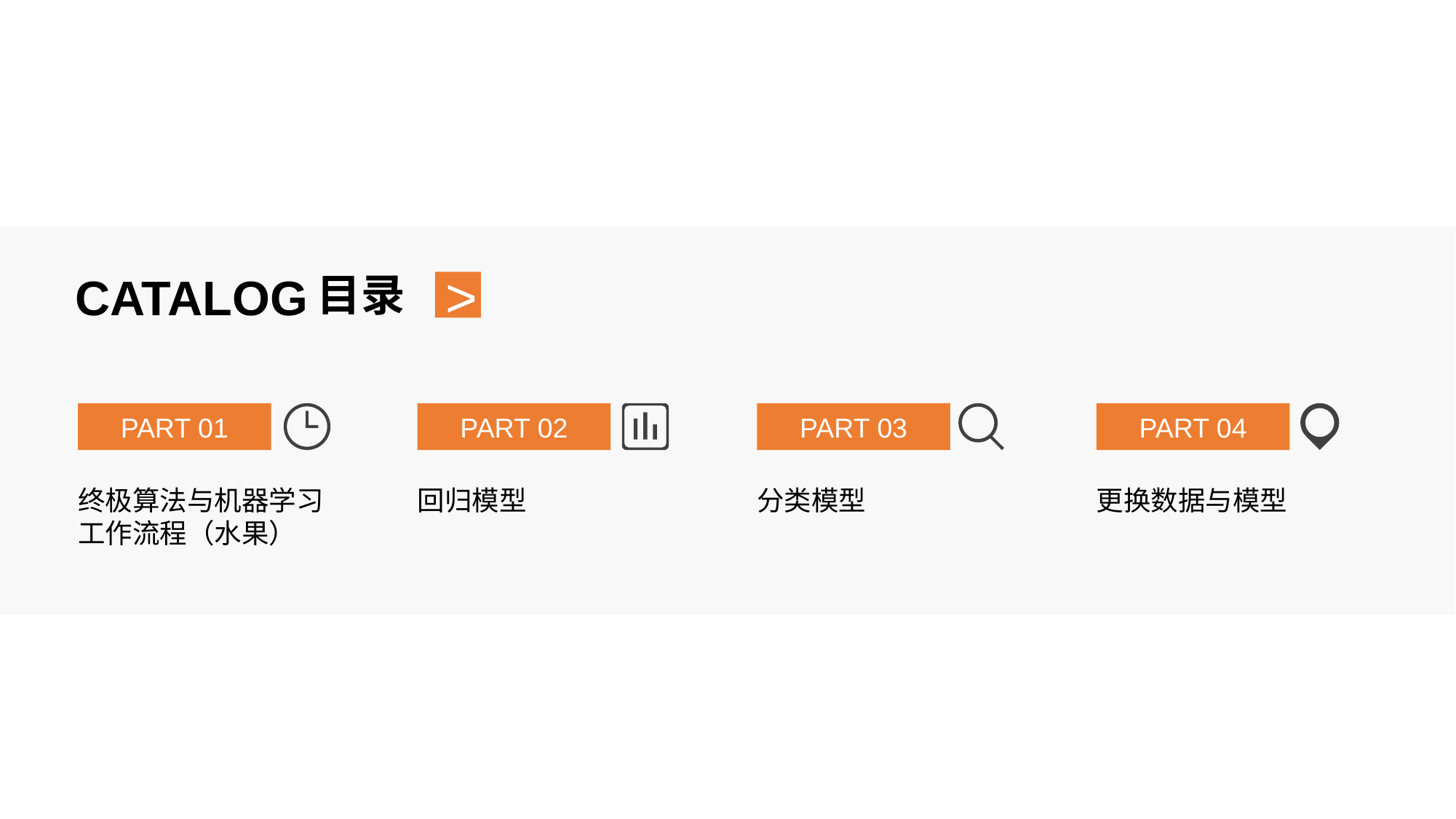

CATALOG
目录
>

PART 01
PART 02
PART 03
PART 04
终极算法与机器学习工作流程（水果）
回归模型
分类模型
更换数据与模型